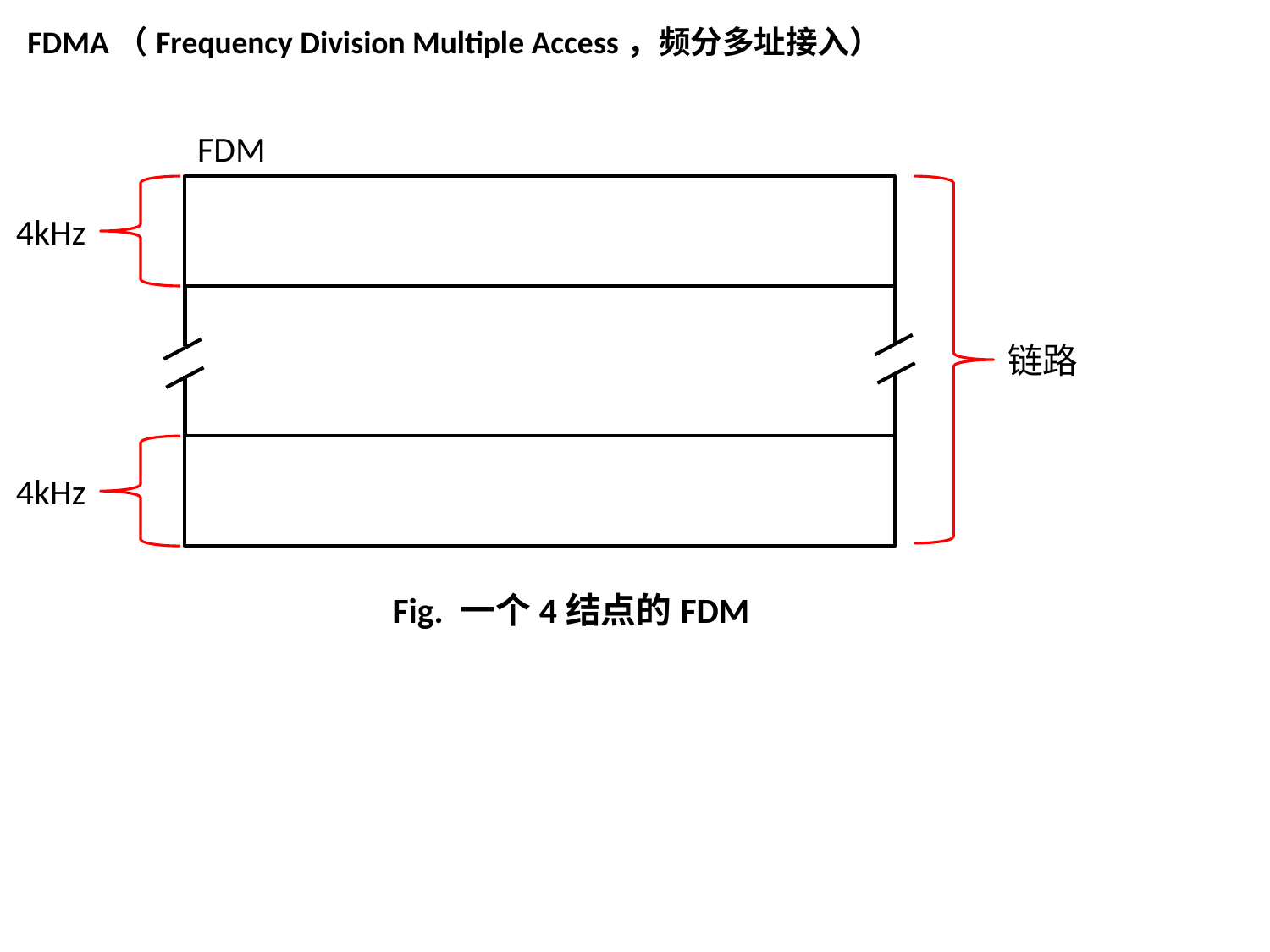

FDMA（Frequency Division Multiple Access，频分多址接入）
FDM

4kHz
链路

4kHz
Fig. 一个4结点的FDM